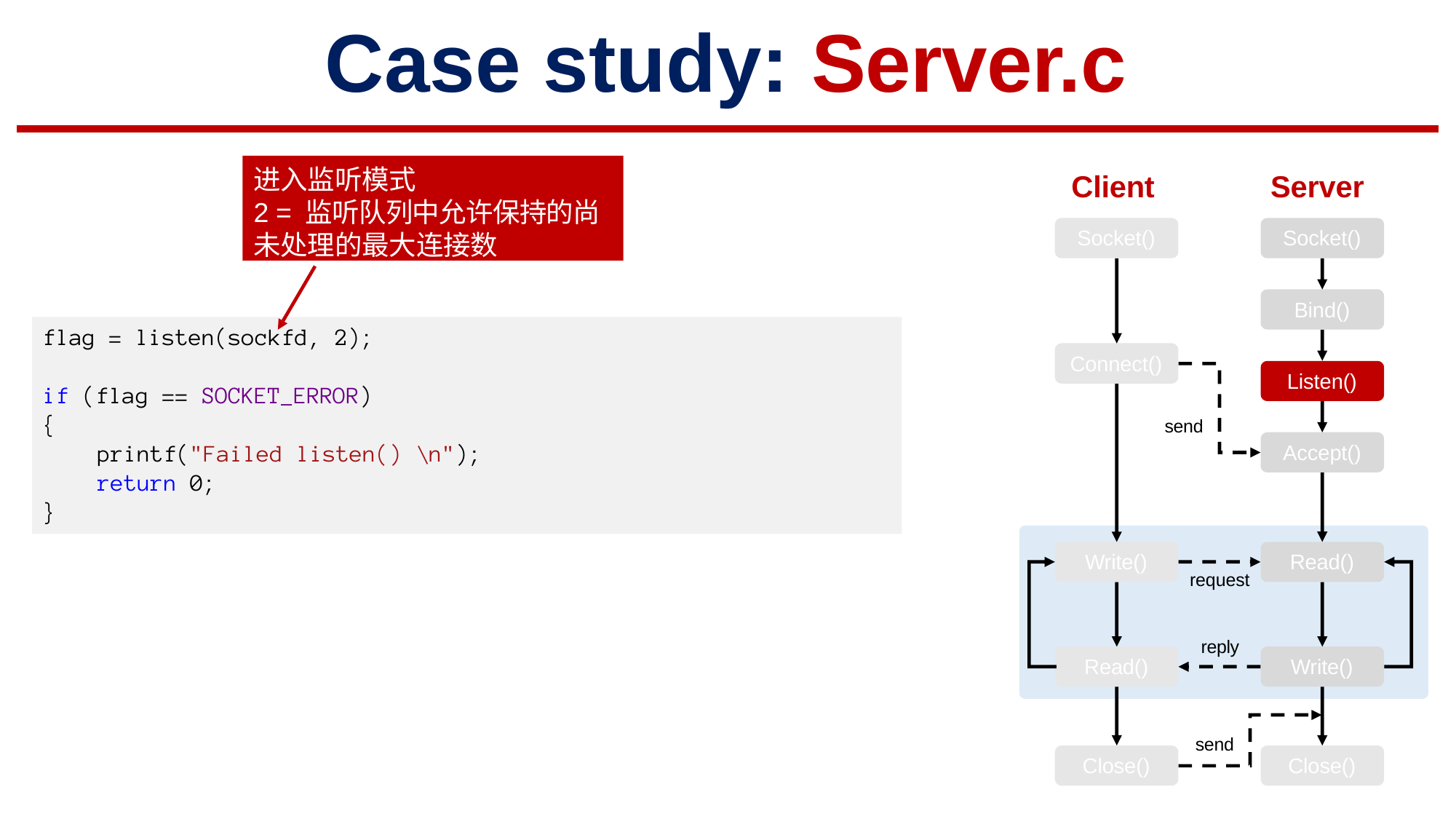

# Case study: Server.c
进入监听模式
2 = 监听队列中允许保持的尚未处理的最大连接数
Client
Socket()
Server
Socket()

Bind()

flag = listen(sockfd, 2);
Connect()

Listen()
if (flag == SOCKET_ERROR)
{
printf("Failed listen() \n"); return 0;
}
send

Accept()

Write()
Read()
request

reply

Read()
Write()
send

Close()
Close()